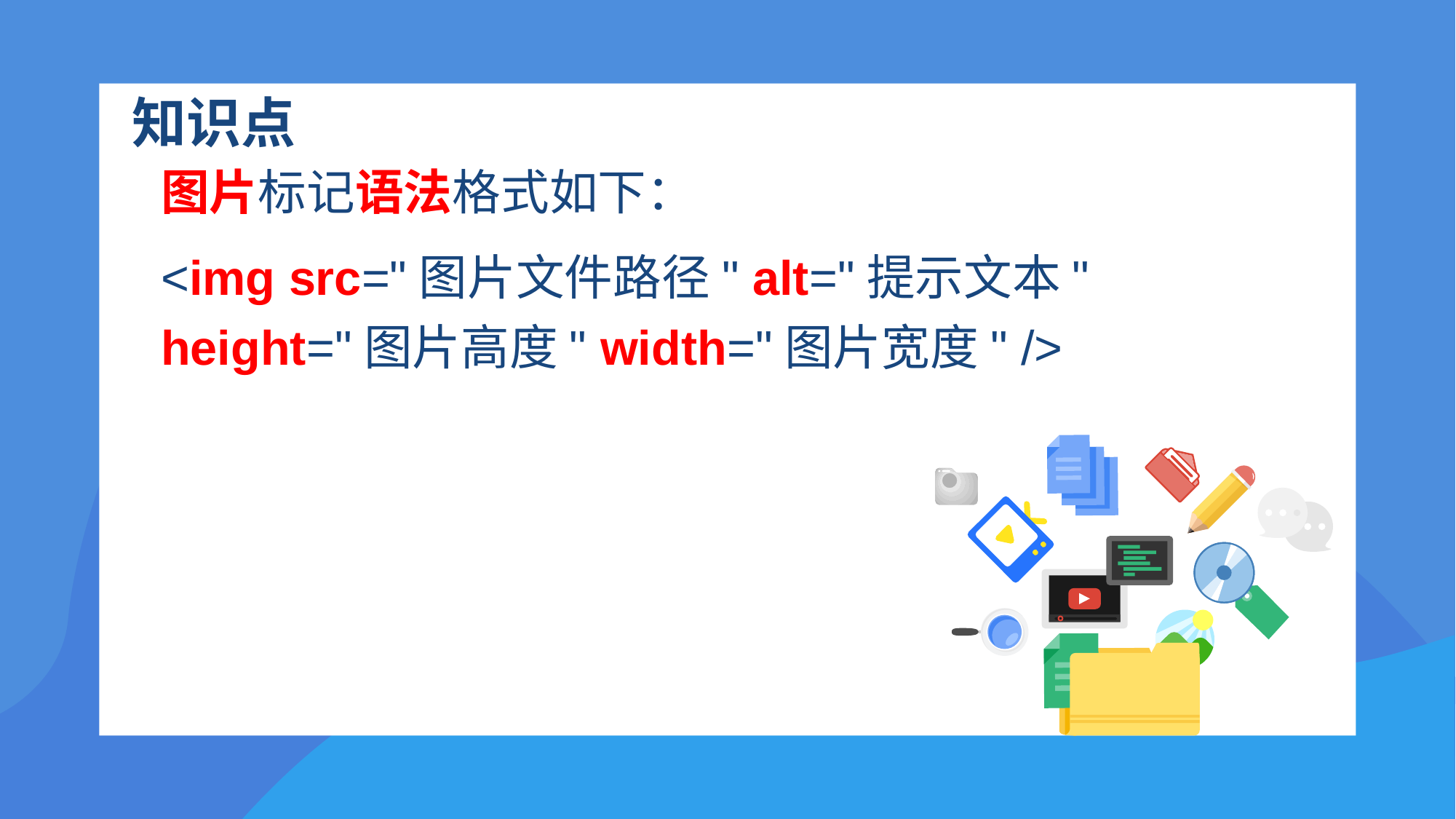

# 知识点
图片标记语法格式如下：
<img src="图片文件路径" alt="提示文本"  height="图片高度" width="图片宽度" />